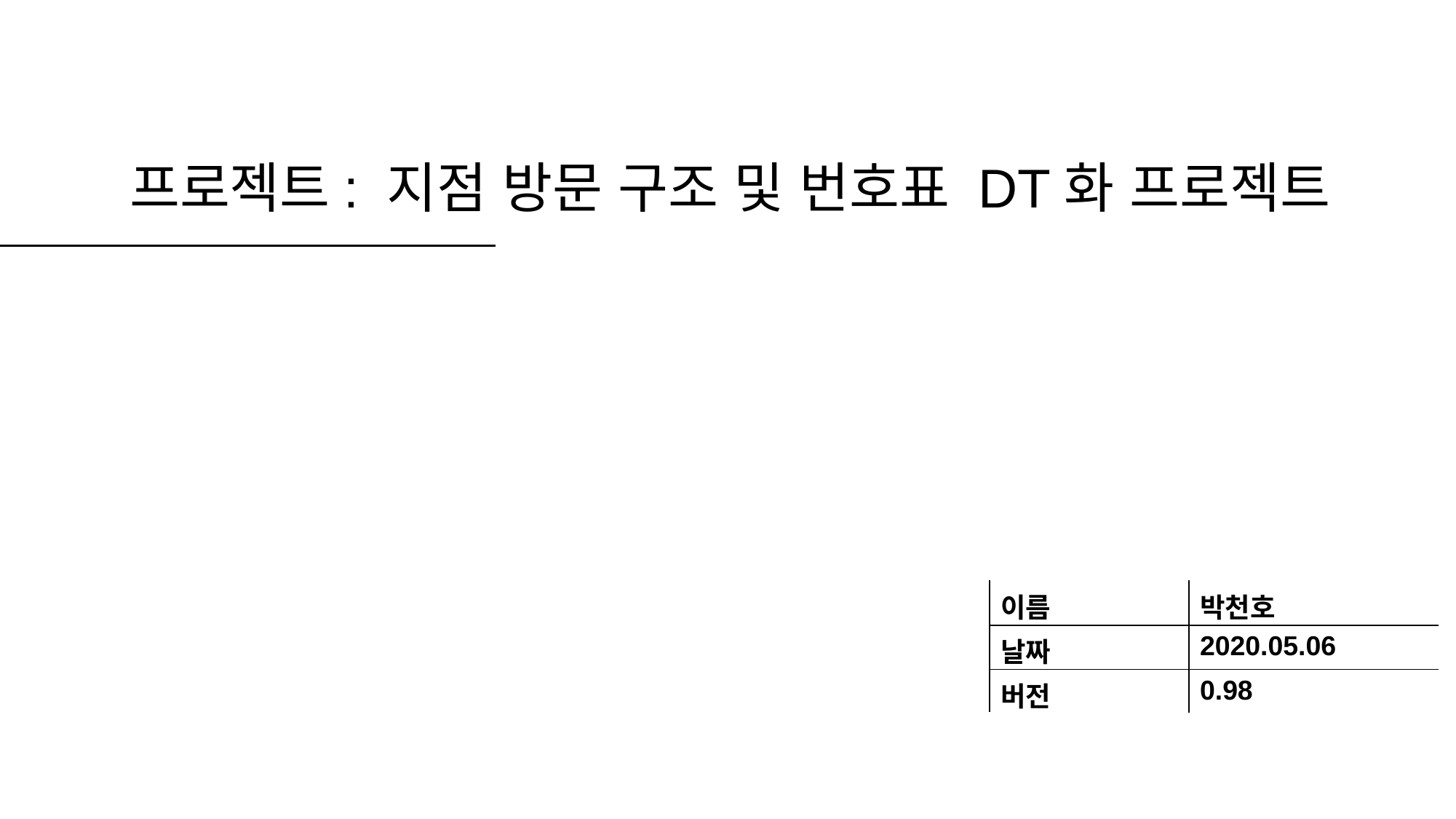

프로젝트: 지점 방문 구조 및 번호표 DT화 프로젝트
|  | 이름 | 박천호 |
| --- | --- | --- |
|  | 날짜 | 2020.05.06 |
|  | 버전 | 0.98 |